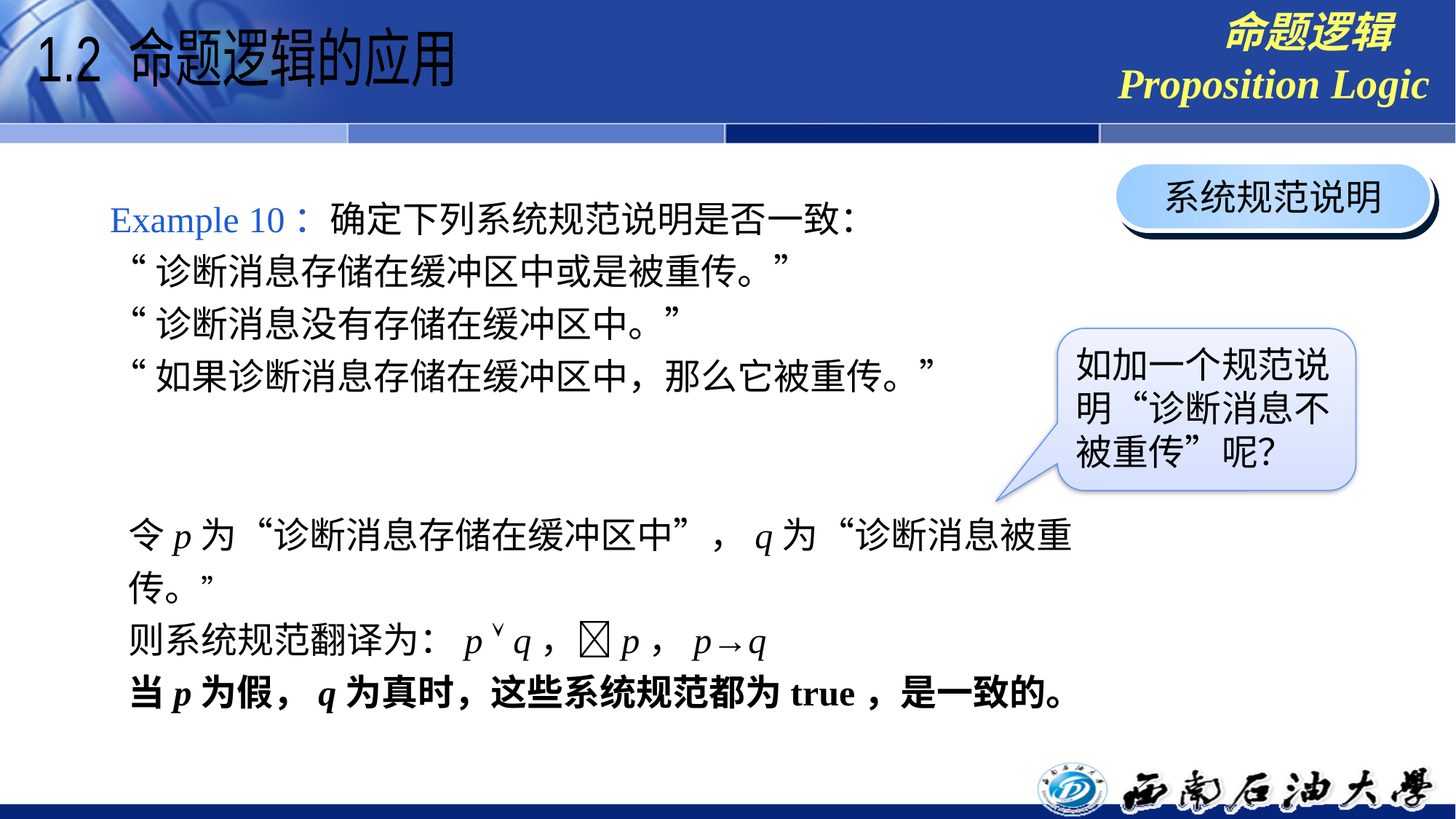

命题逻辑
Proposition Logic
1.2  命题逻辑的应用
系统规范说明
Example 10：确定下列系统规范说明是否一致：
“诊断消息存储在缓冲区中或是被重传。”
“诊断消息没有存储在缓冲区中。”
“如果诊断消息存储在缓冲区中，那么它被重传。”
如加一个规范说明“诊断消息不被重传”呢？
令p为“诊断消息存储在缓冲区中”，q为“诊断消息被重传。”
则系统规范翻译为：p ∨ q，¬p，p→q
当p为假，q为真时，这些系统规范都为true，是一致的。